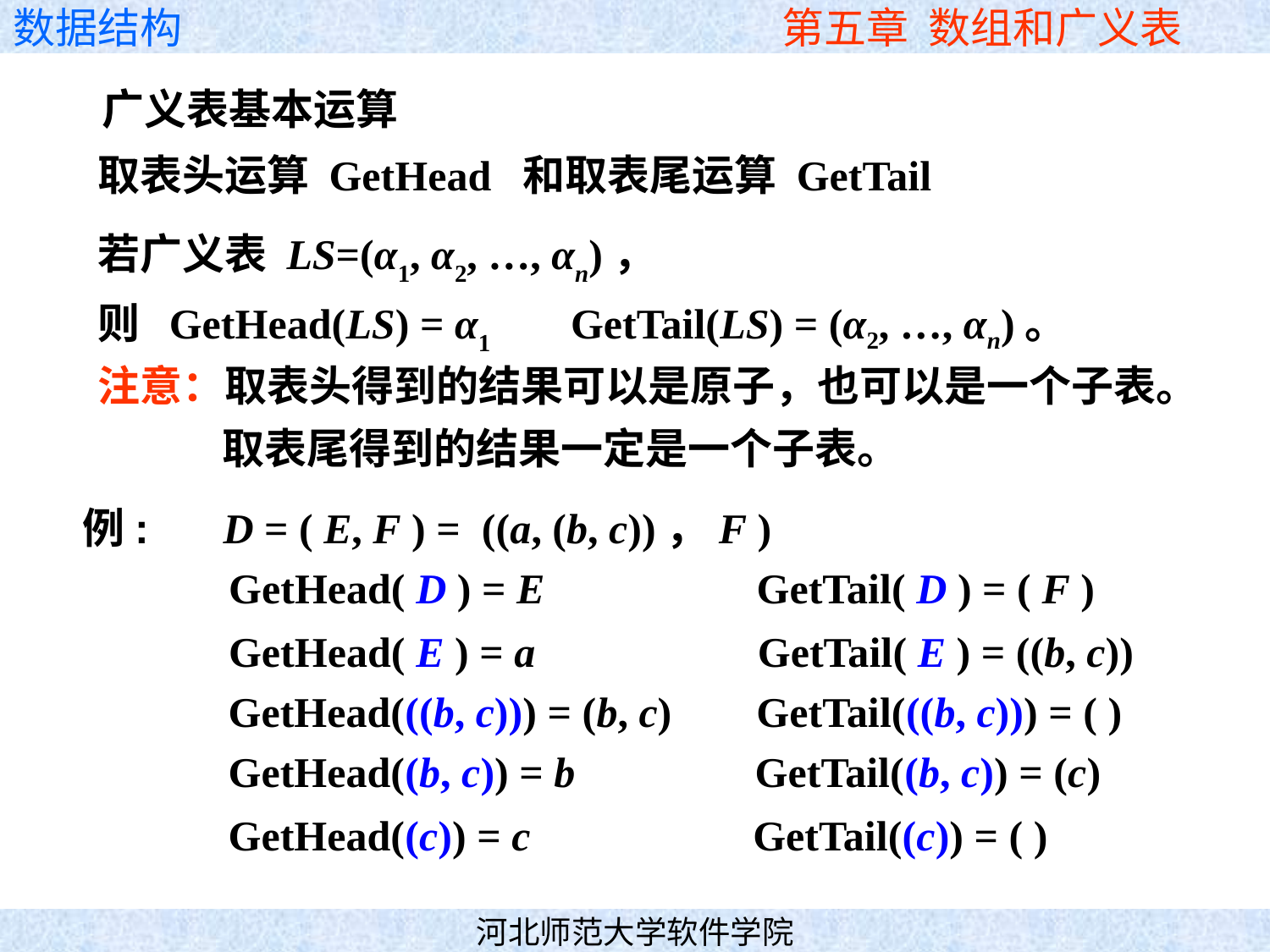

广义表基本运算
取表头运算 GetHead  和取表尾运算 GetTail
若广义表 LS=(α1, α2, …, αn)，
则  GetHead(LS) = α1        GetTail(LS) = (α2, …, αn)。
注意：取表头得到的结果可以是原子，也可以是一个子表。
            取表尾得到的结果一定是一个子表。
例:       D = ( E, F ) =  ((a, (b, c))，F )
GetHead( D ) = E                    GetTail( D ) = ( F )
GetHead( E ) = a                     GetTail( E ) = ((b, c))
GetHead(((b, c))) = (b, c)        GetTail(((b, c))) = ( )
GetHead((b, c)) = b                 GetTail((b, c)) = (c)
GetHead((c)) = c                     GetTail((c)) = ( )